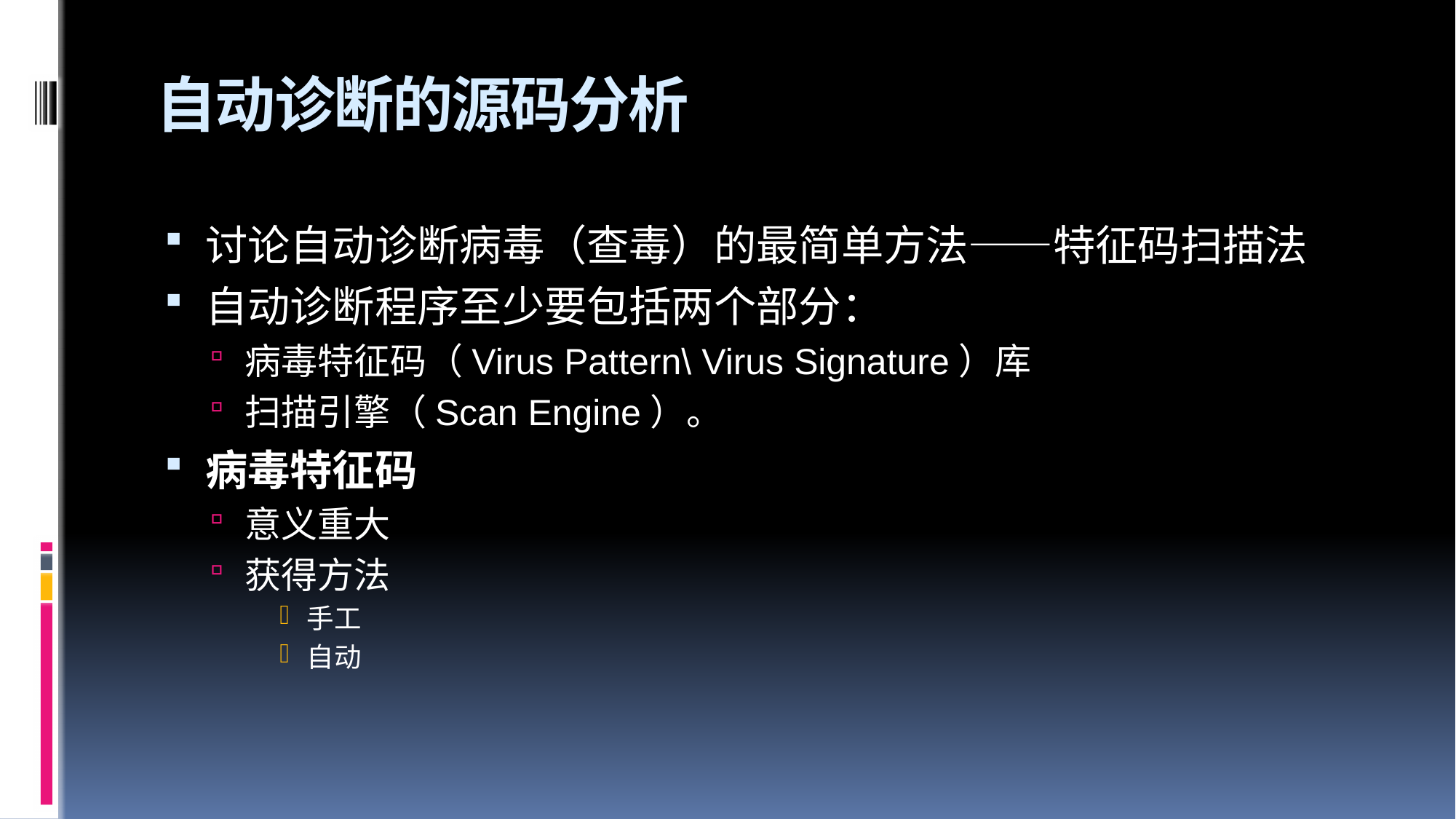

# 自动诊断的源码分析
讨论自动诊断病毒（查毒）的最简单方法——特征码扫描法
自动诊断程序至少要包括两个部分：
病毒特征码（Virus Pattern\ Virus Signature）库
扫描引擎（Scan Engine）。
病毒特征码
意义重大
获得方法
手工
自动